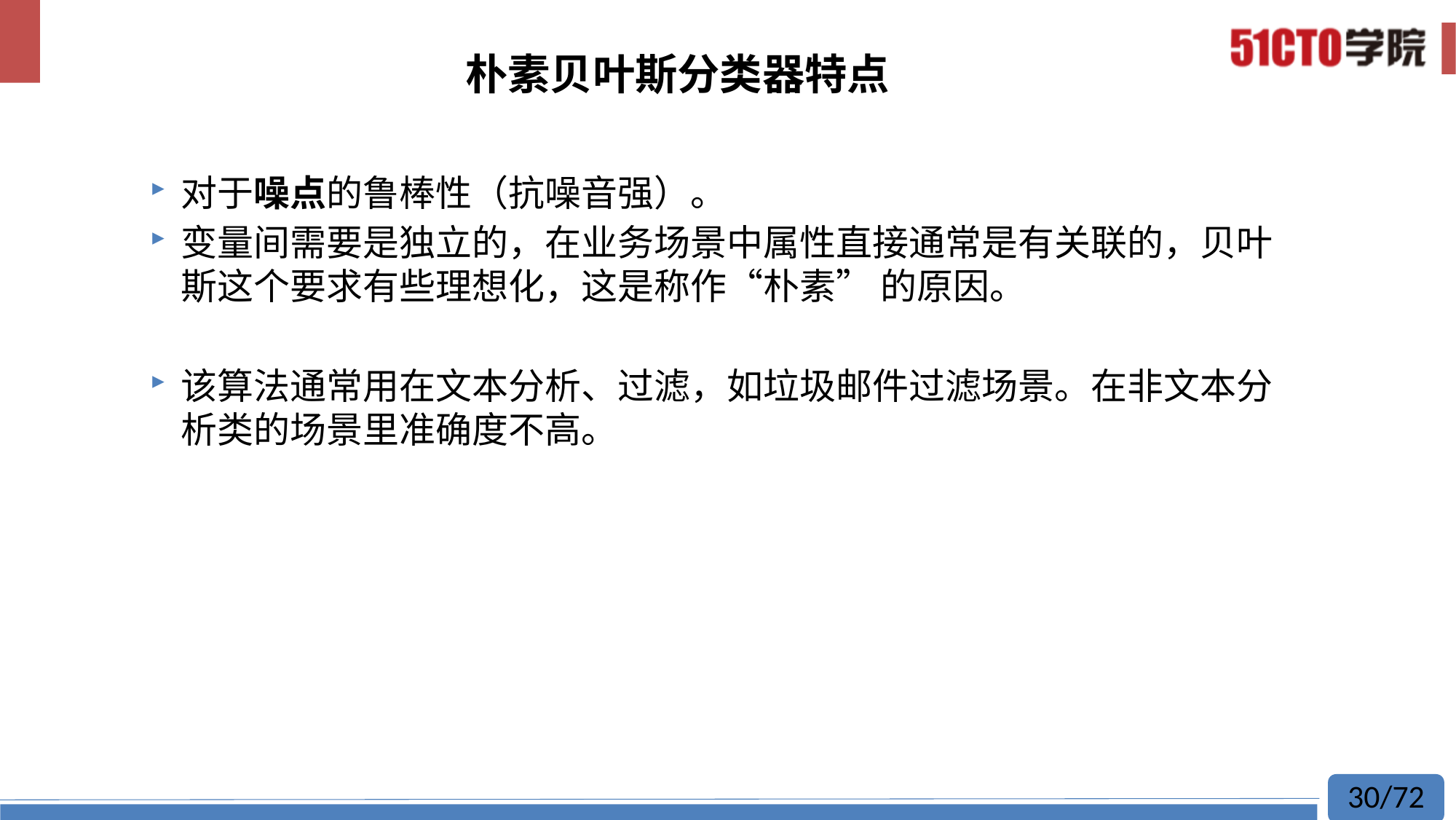

# 朴素贝叶斯分类器特点
对于噪点的鲁棒性（抗噪音强）。
变量间需要是独立的，在业务场景中属性直接通常是有关联的，贝叶斯这个要求有些理想化，这是称作“朴素” 的原因。

该算法通常用在文本分析、过滤，如垃圾邮件过滤场景。在非文本分析类的场景里准确度不高。